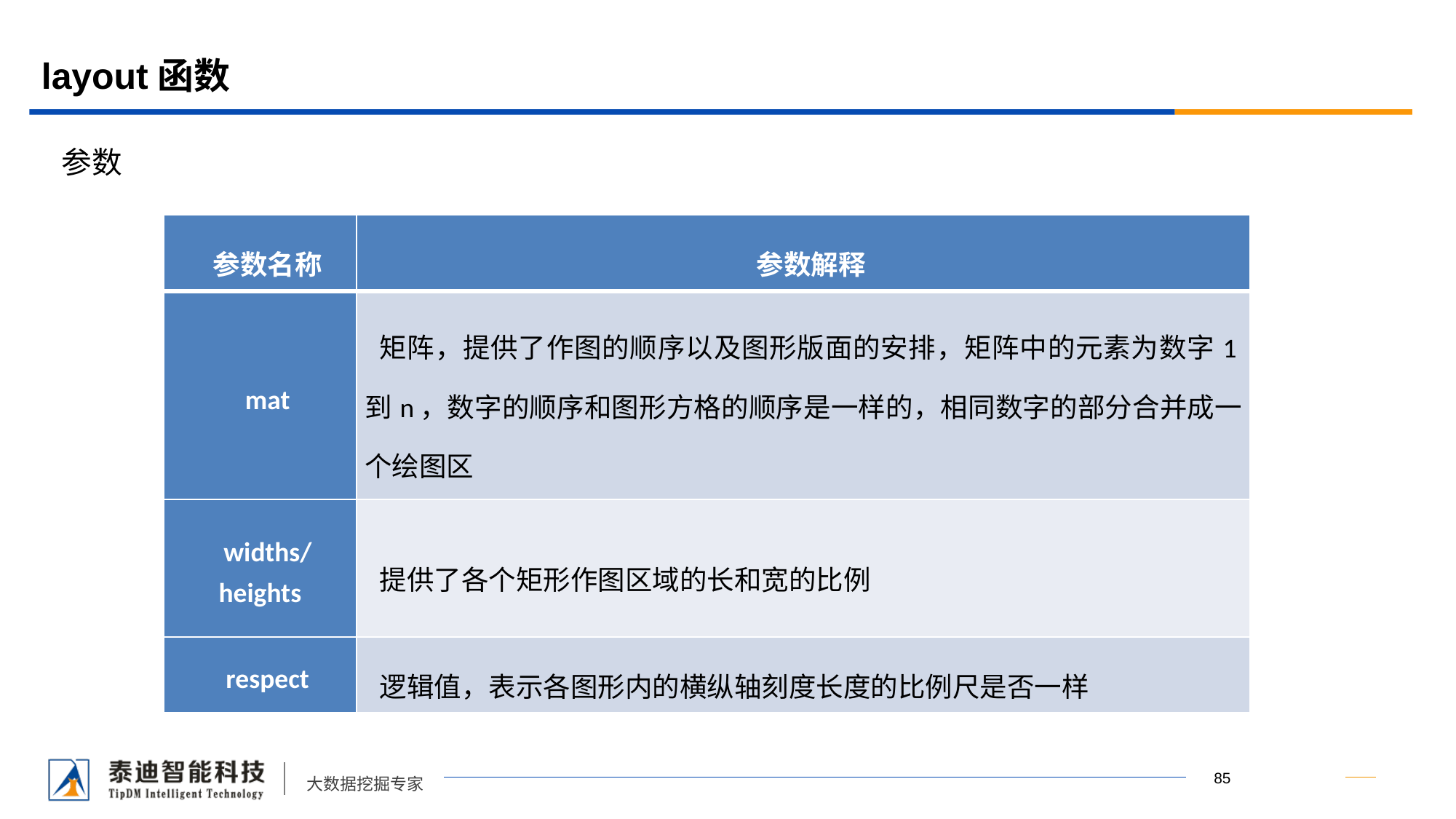

# layout函数
参数
| 参数名称 | 参数解释 |
| --- | --- |
| mat | 矩阵，提供了作图的顺序以及图形版面的安排，矩阵中的元素为数字1到n，数字的顺序和图形方格的顺序是一样的，相同数字的部分合并成一个绘图区 |
| widths/heights | 提供了各个矩形作图区域的长和宽的比例 |
| respect | 逻辑值，表示各图形内的横纵轴刻度长度的比例尺是否一样 |